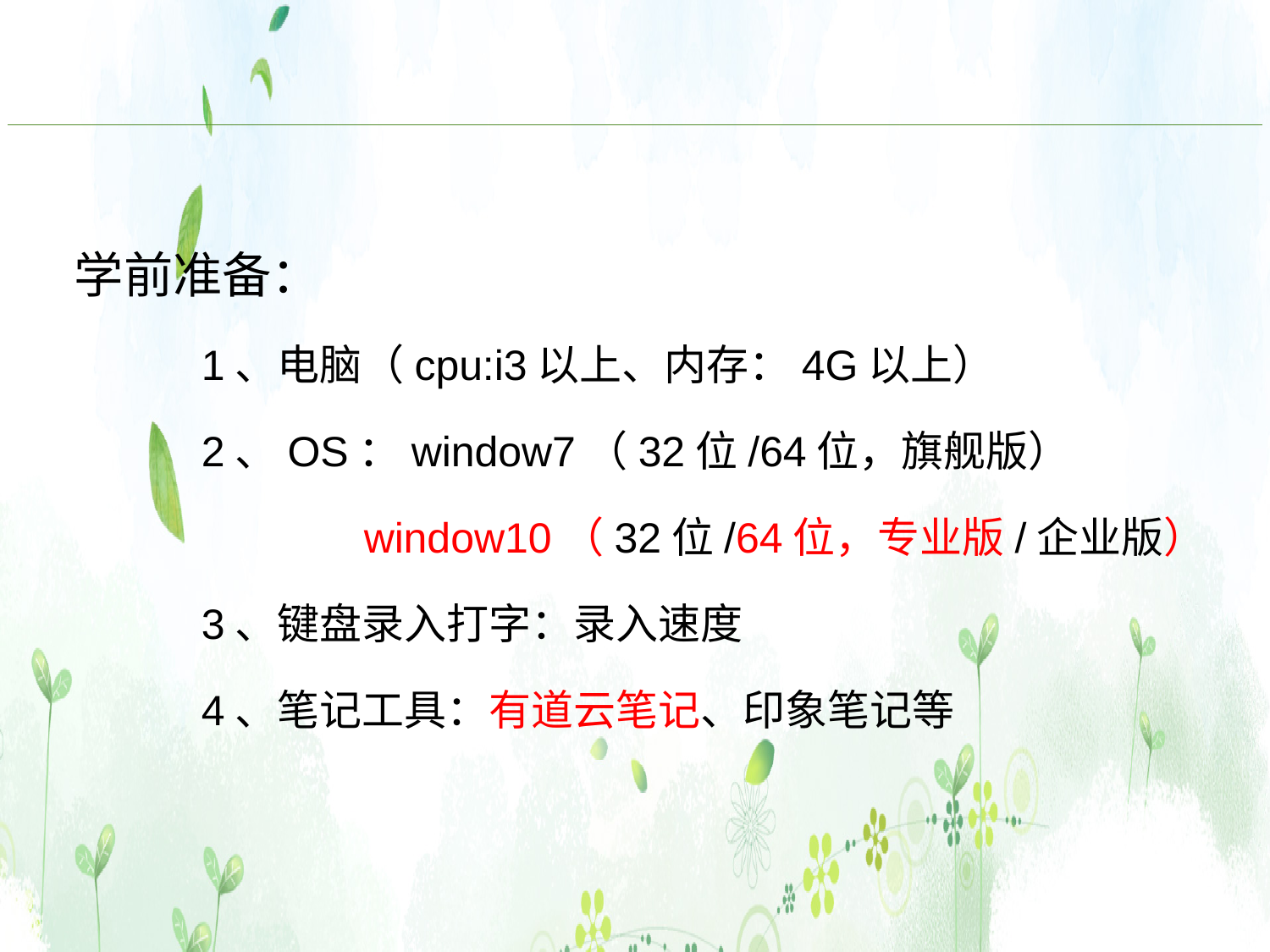

学前准备：
	1、电脑（cpu:i3以上、内存：4G以上）
	2、OS：window7（32位/64位，旗舰版）
		   window10（32位/64位，专业版/企业版）
	3、键盘录入打字：录入速度
	4、笔记工具：有道云笔记、印象笔记等